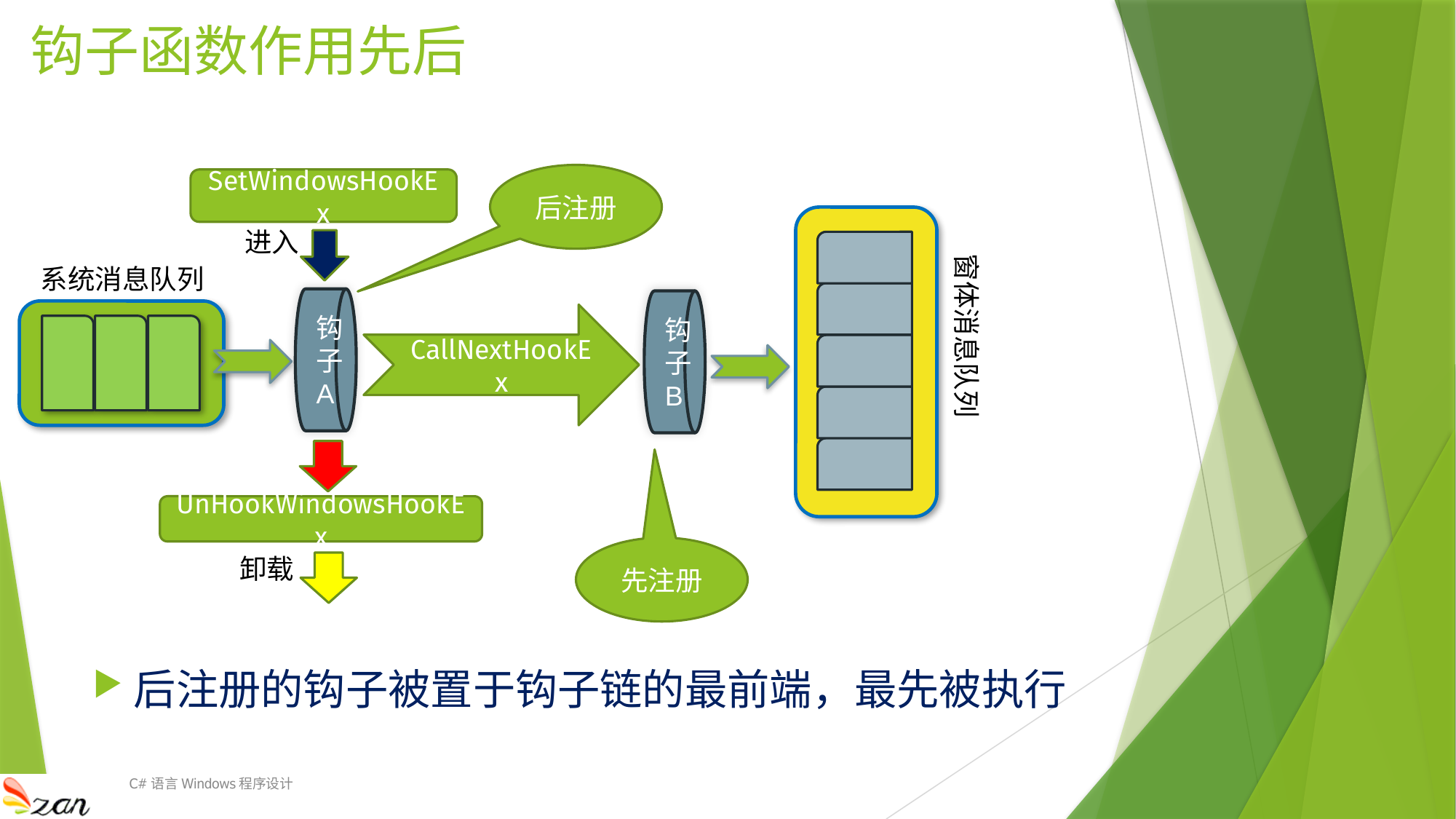

# 钩子函数作用先后
后注册
SetWindowsHookEx

进入

窗体消息队列
系统消息队列
钩子A
钩子B

CallNextHookEx

UnHookWindowsHookEx
先注册
卸载

后注册的钩子被置于钩子链的最前端，最先被执行

C#语言Windows程序设计